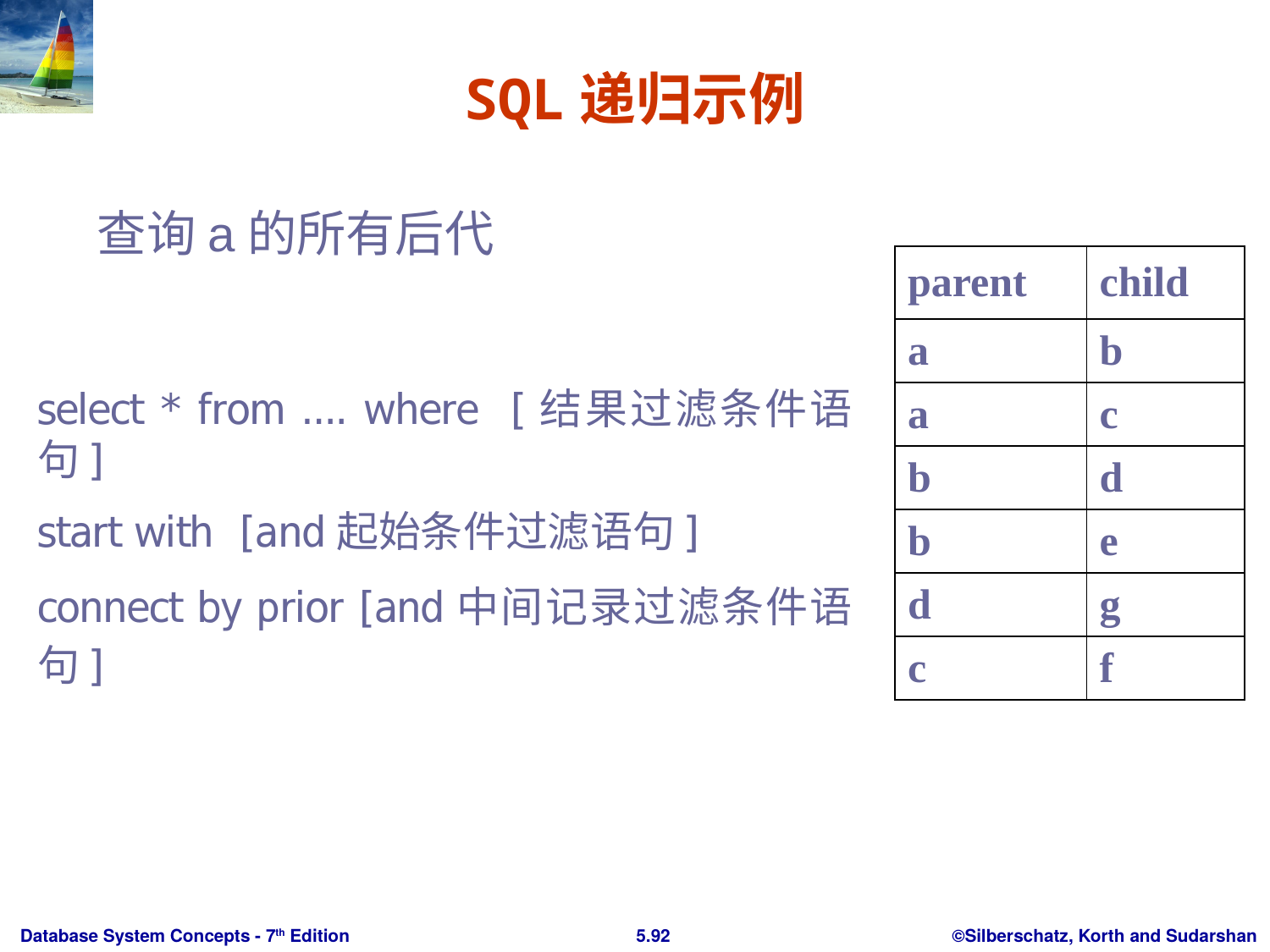

# SQL递归示例
查询a的所有后代
| parent | child |
| --- | --- |
| a | b |
| a | c |
| b | d |
| b | e |
| d | g |
| c | f |
select * from …. where  [结果过滤条件语句]
start with  [and起始条件过滤语句]
connect by prior [and中间记录过滤条件语句]